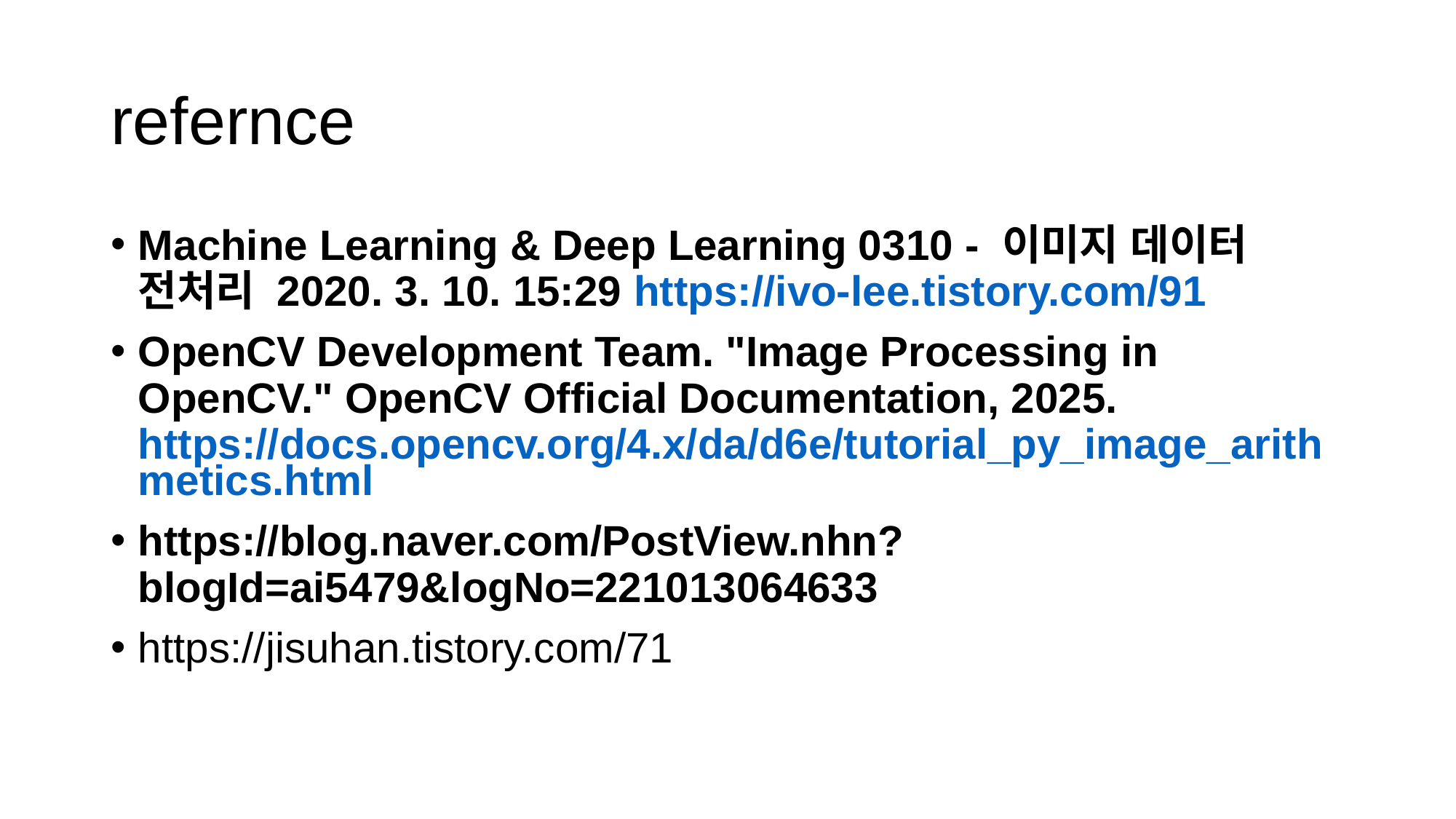

# refernce
Machine Learning & Deep Learning 0310 - 이미지 데이터 전처리 2020. 3. 10. 15:29 https://ivo-lee.tistory.com/91
OpenCV Development Team. "Image Processing in OpenCV." OpenCV Official Documentation, 2025.https://docs.opencv.org/4.x/da/d6e/tutorial_py_image_arithmetics.html
https://blog.naver.com/PostView.nhn?blogId=ai5479&logNo=221013064633
https://jisuhan.tistory.com/71